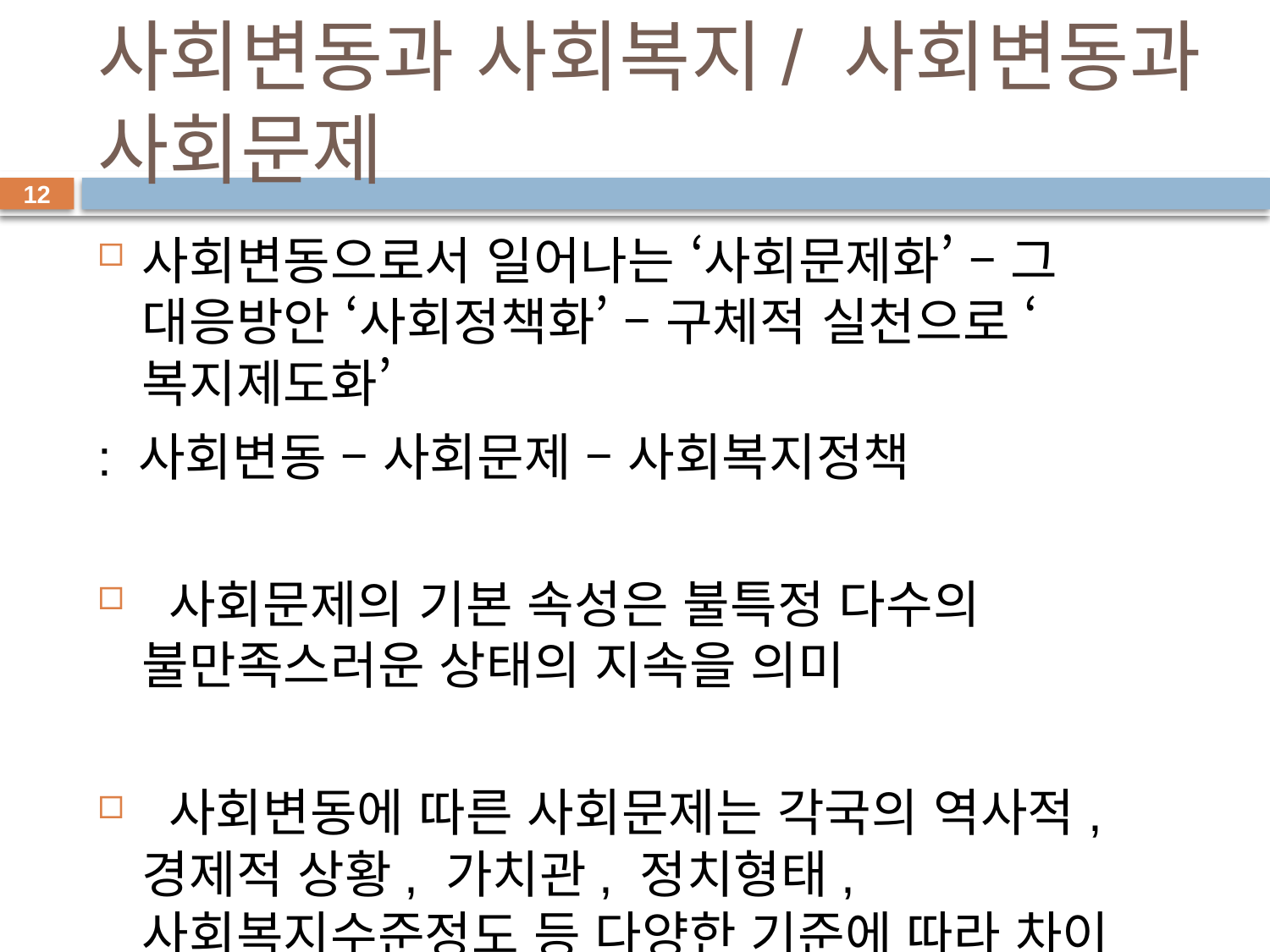

# 사회변동과 사회복지/ 사회변동과 사회문제
12
사회변동으로서 일어나는 ‘사회문제화’ – 그 대응방안 ‘사회정책화’ – 구체적 실천으로 ‘복지제도화’
: 사회변동 – 사회문제 – 사회복지정책

 사회문제의 기본 속성은 불특정 다수의 불만족스러운 상태의 지속을 의미

 사회변동에 따른 사회문제는 각국의 역사적,경제적 상황, 가치관, 정치형태, 사회복지수준정도 등 다양한 기준에 따라 차이